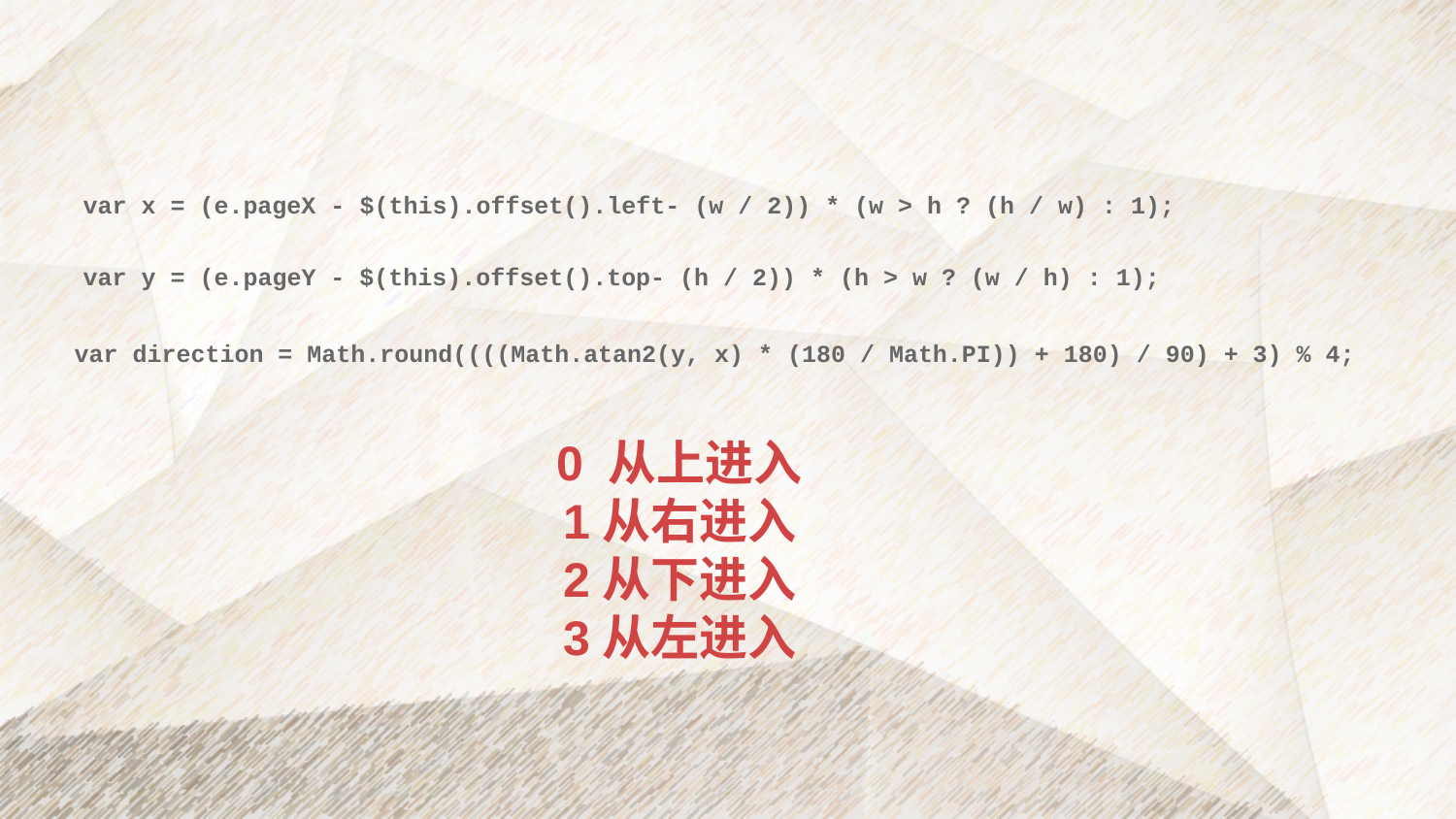

var x = (e.pageX - $(this).offset().left- (w / 2)) * (w > h ? (h / w) : 1);

var y = (e.pageY - $(this).offset().top- (h / 2)) * (h > w ? (w / h) : 1);
var direction = Math.round((((Math.atan2(y, x) * (180 / Math.PI)) + 180) / 90) + 3) % 4;
0 从上进入
1从右进入
2从下进入
3从左进入